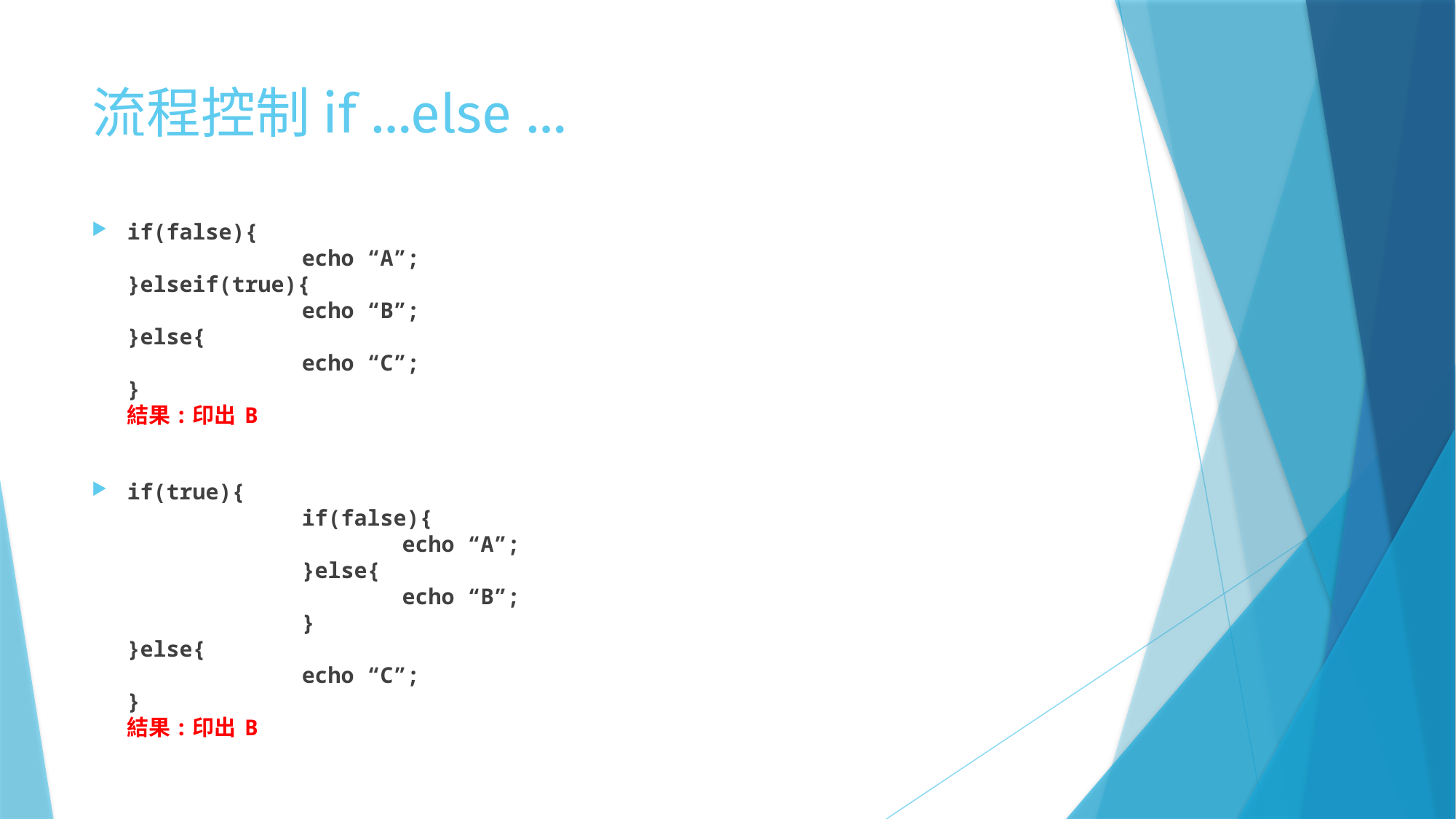

# 流程控制if …else …
if(false){
		echo “A”;
}elseif(true){
		echo “B”;
}else{
		echo “C”;
}
結果:印出 B

if(true){
		if(false){
			 echo “A”;
		}else{
			 echo “B”;
		}
}else{
		echo “C”;
}
結果:印出 B